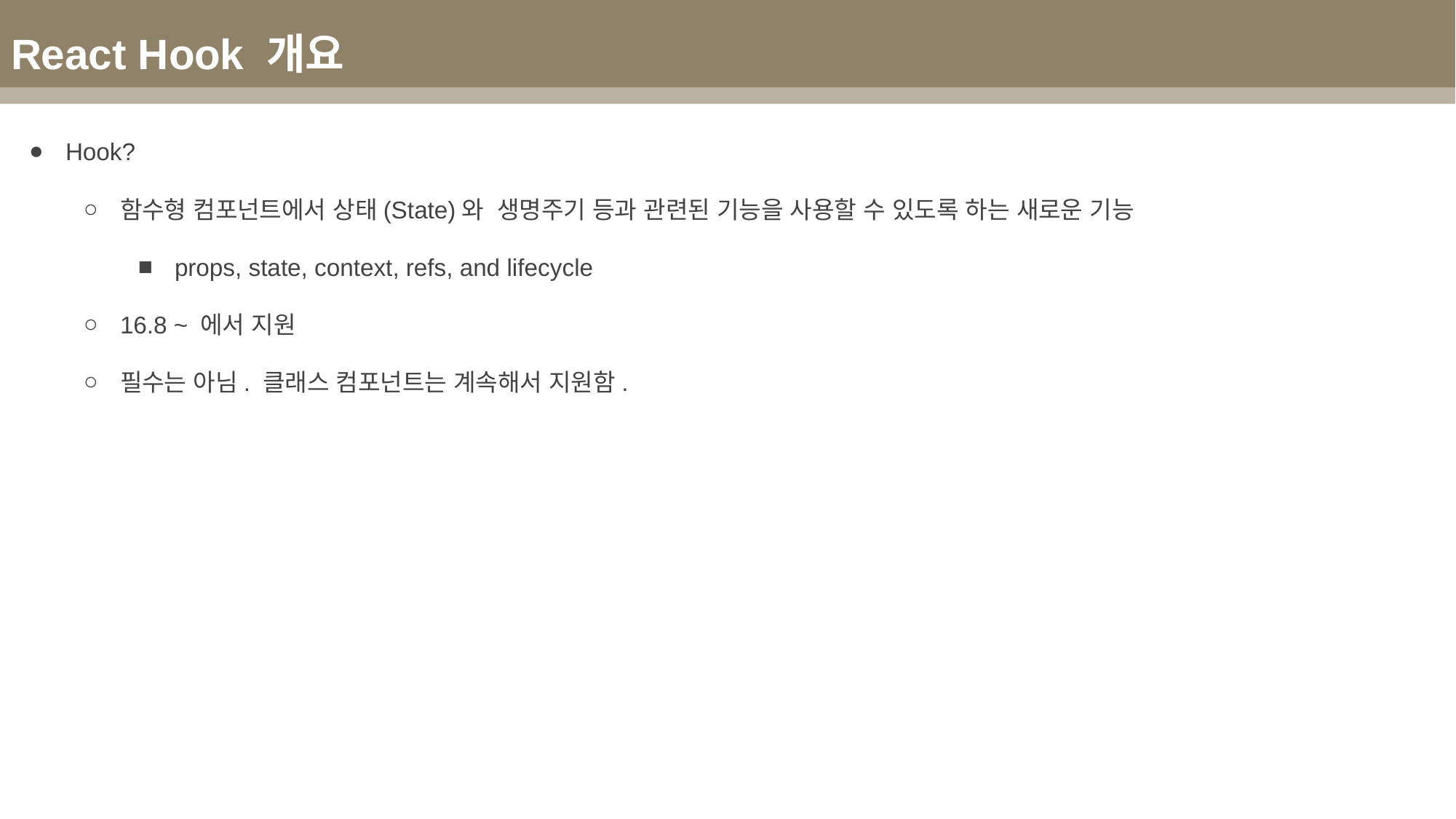

React Hook 개요
Hook?
함수형 컴포넌트에서 상태(State)와  생명주기 등과 관련된 기능을 사용할 수 있도록 하는 새로운 기능
props, state, context, refs, and lifecycle
16.8 ~ 에서 지원
필수는 아님. 클래스 컴포넌트는 계속해서 지원함.